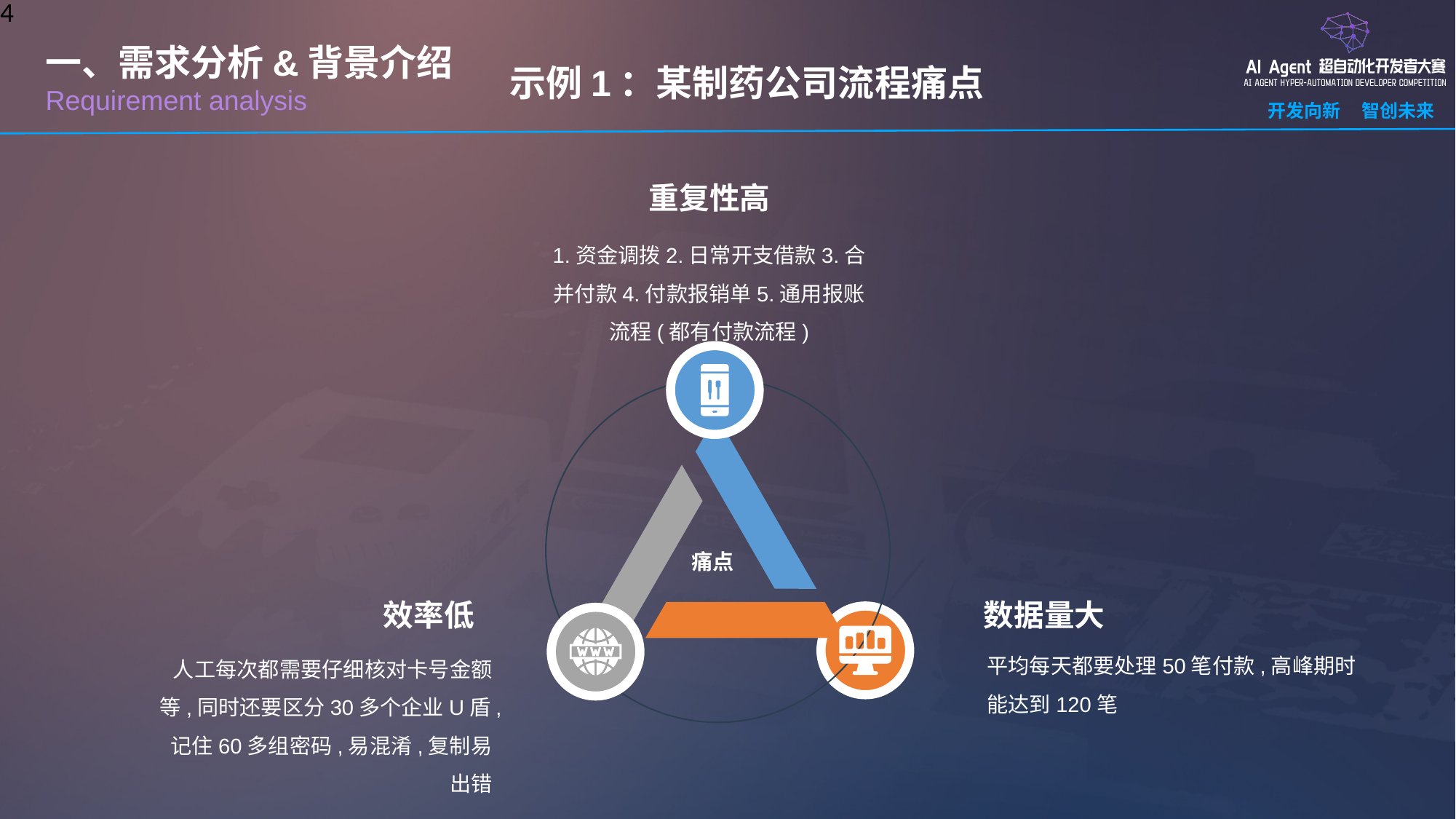

4
示例1：某制药公司流程痛点
一、需求分析&背景介绍
Requirement analysis
重复性高
1.资金调拨2.日常开支借款3.合并付款4.付款报销单5.通用报账流程(都有付款流程)

痛点

效率低
数据量大
平均每天都要处理50笔付款,高峰期时能达到120笔
人工每次都需要仔细核对卡号金额等,同时还要区分30多个企业U盾,记住60多组密码,易混淆,复制易出错